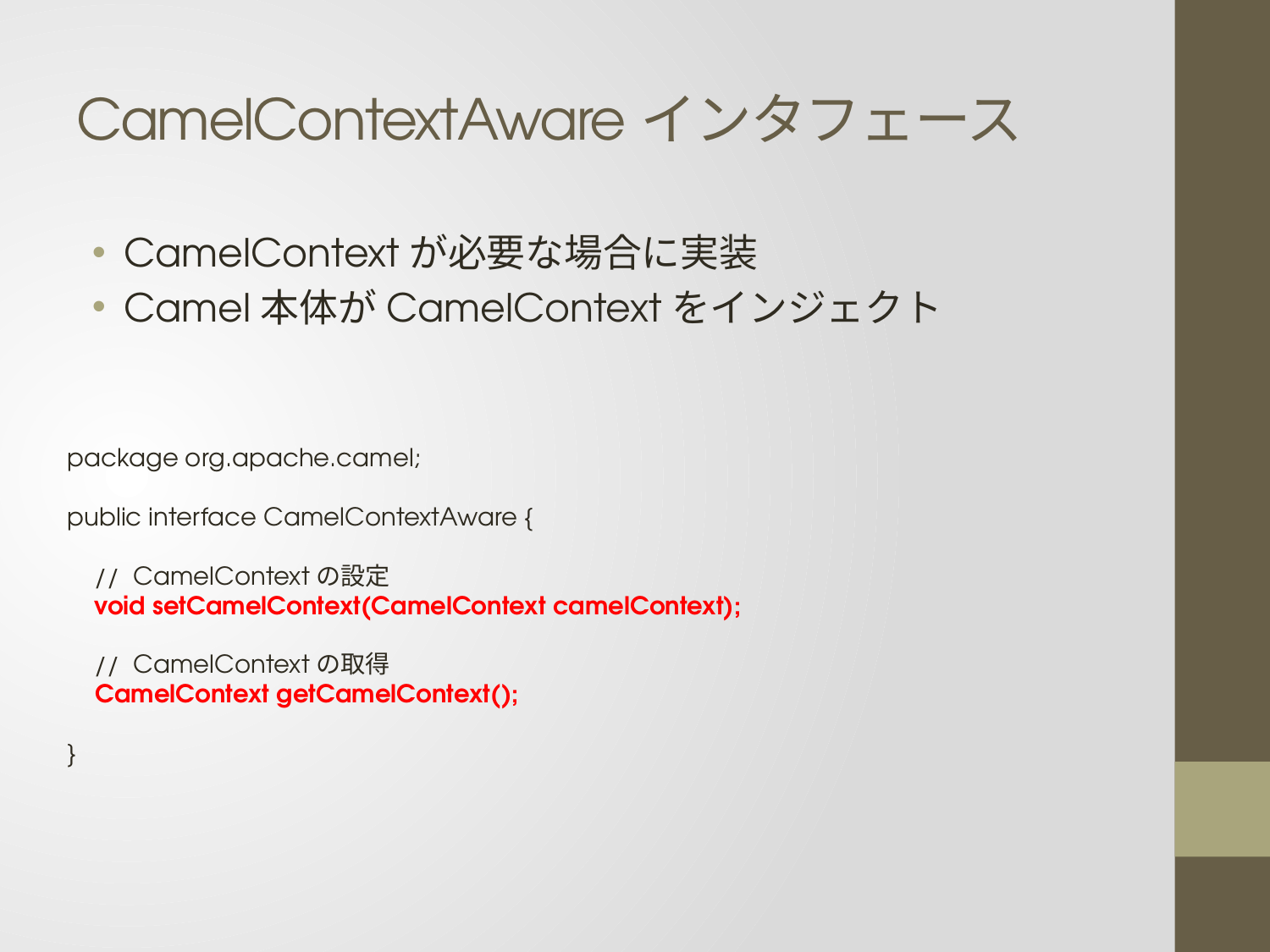

# CamelContextAwareインタフェース
CamelContextが必要な場合に実装
Camel本体がCamelContextをインジェクト
package org.apache.camel;

public interface CamelContextAware {

    //  CamelContextの設定
    void setCamelContext(CamelContext camelContext);

    //  CamelContextの取得
    CamelContext getCamelContext();

}